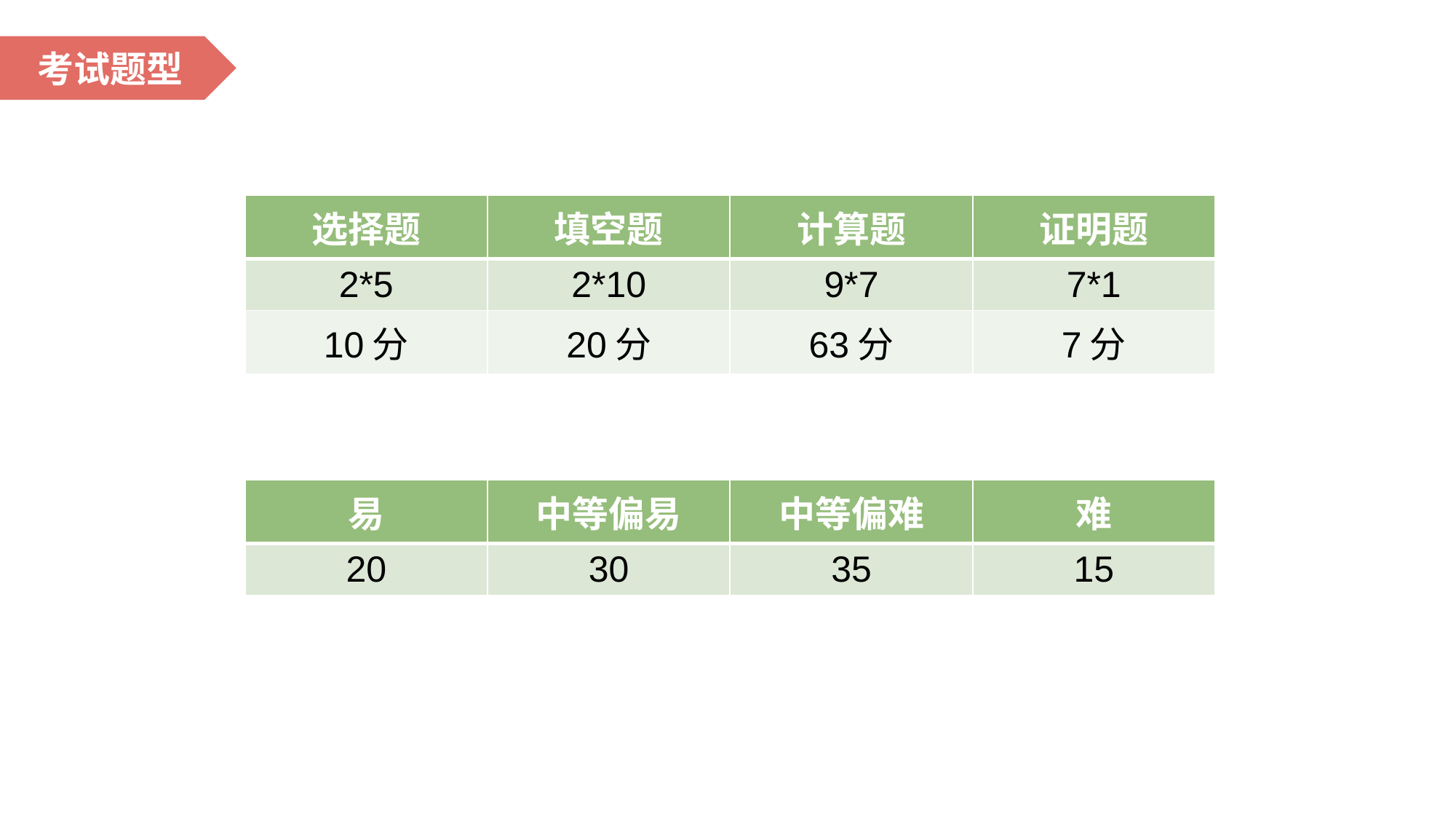

考试题型
| 选择题 | 填空题 | 计算题 | 证明题 |
| --- | --- | --- | --- |
| 2\*5 | 2\*10 | 9\*7 | 7\*1 |
| 10分 | 20分 | 63分 | 7分 |
| 易 | 中等偏易 | 中等偏难 | 难 |
| --- | --- | --- | --- |
| 20 | 30 | 35 | 15 |